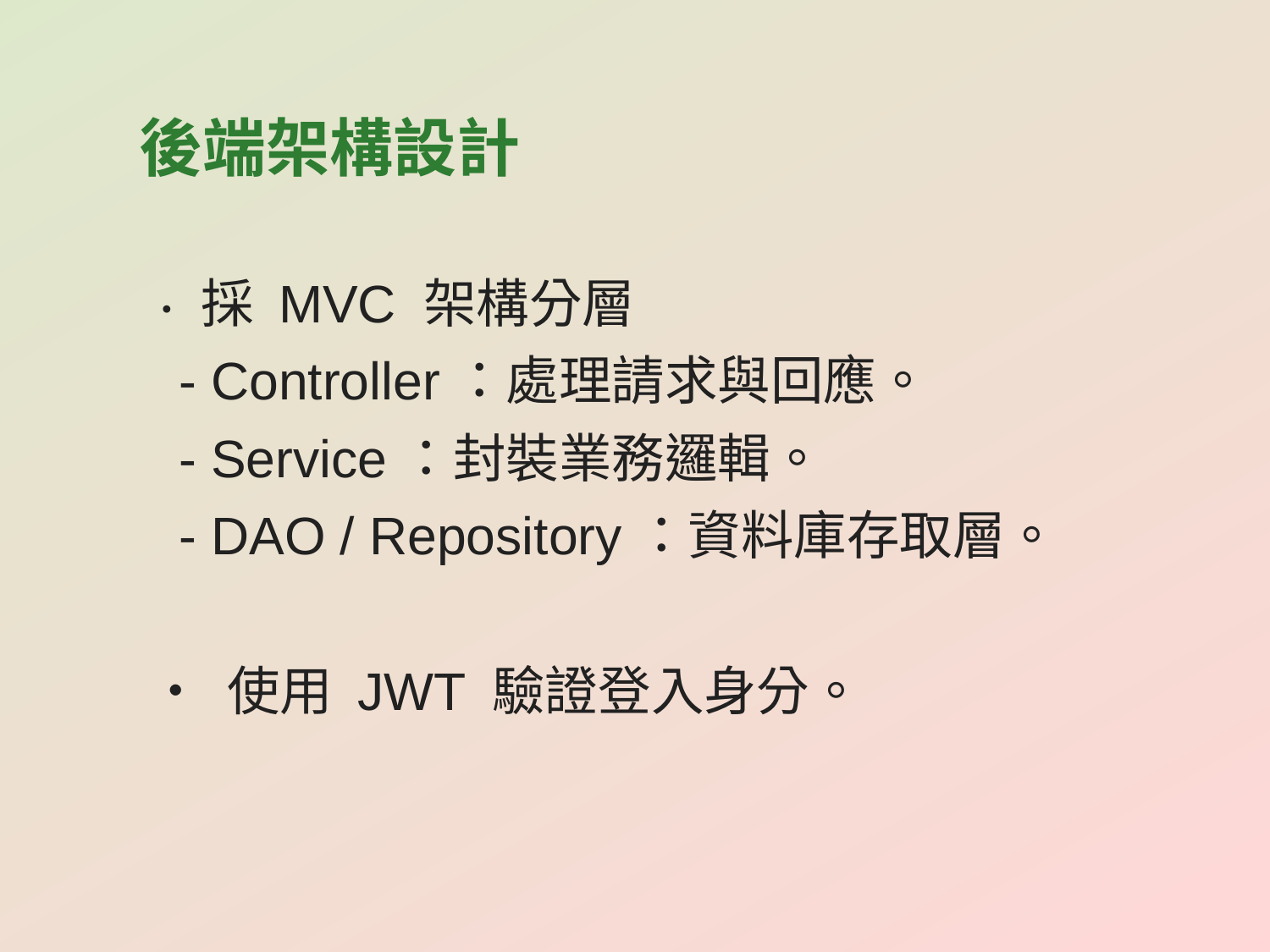

後端架構設計

• 採 MVC 架構分層
  - Controller：處理請求與回應。
  - Service：封裝業務邏輯。
  - DAO / Repository：資料庫存取層。

• 使用 JWT 驗證登入身分。